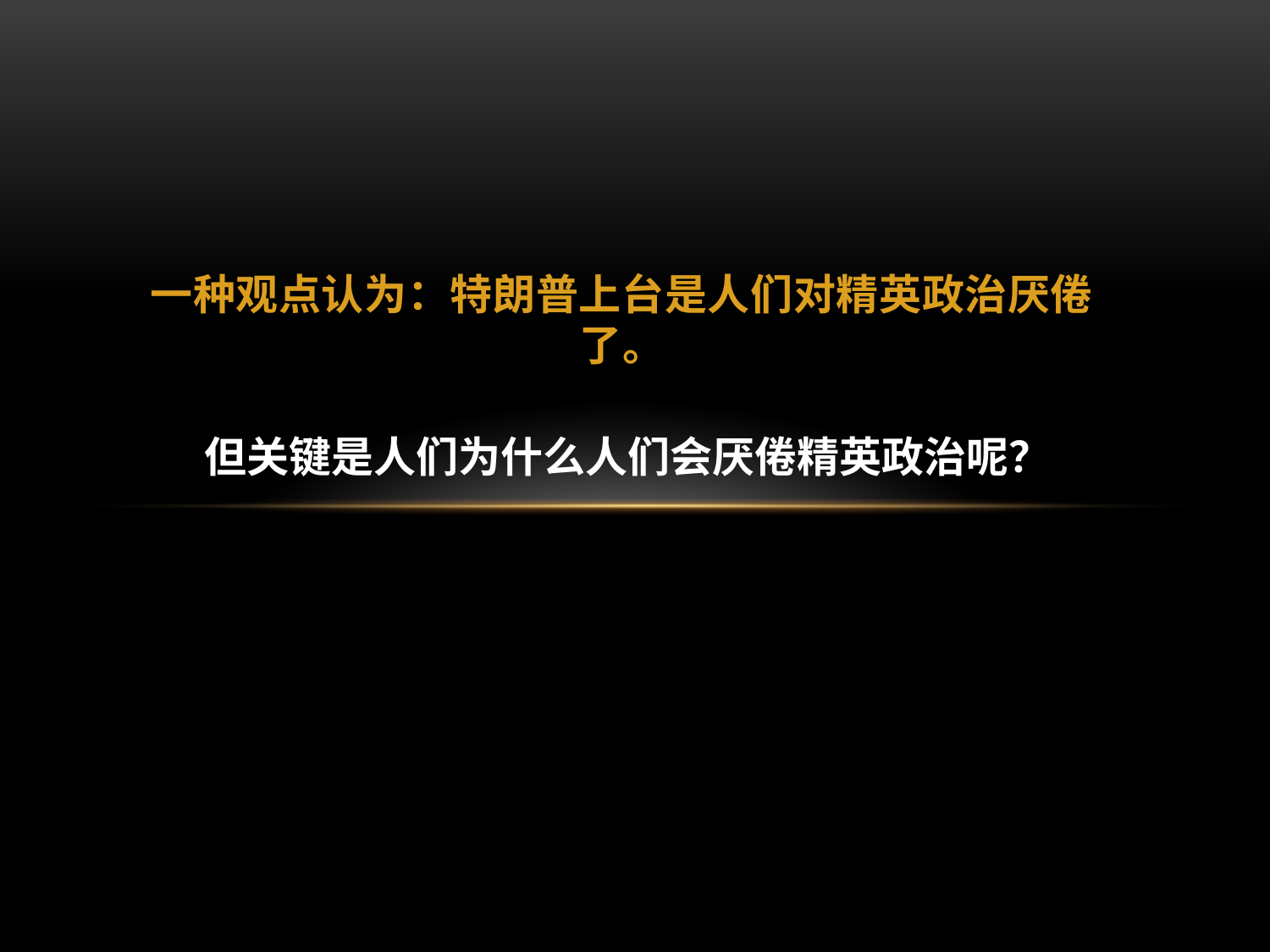

一种观点认为：特朗普上台是人们对精英政治厌倦了。
但关键是人们为什么人们会厌倦精英政治呢？